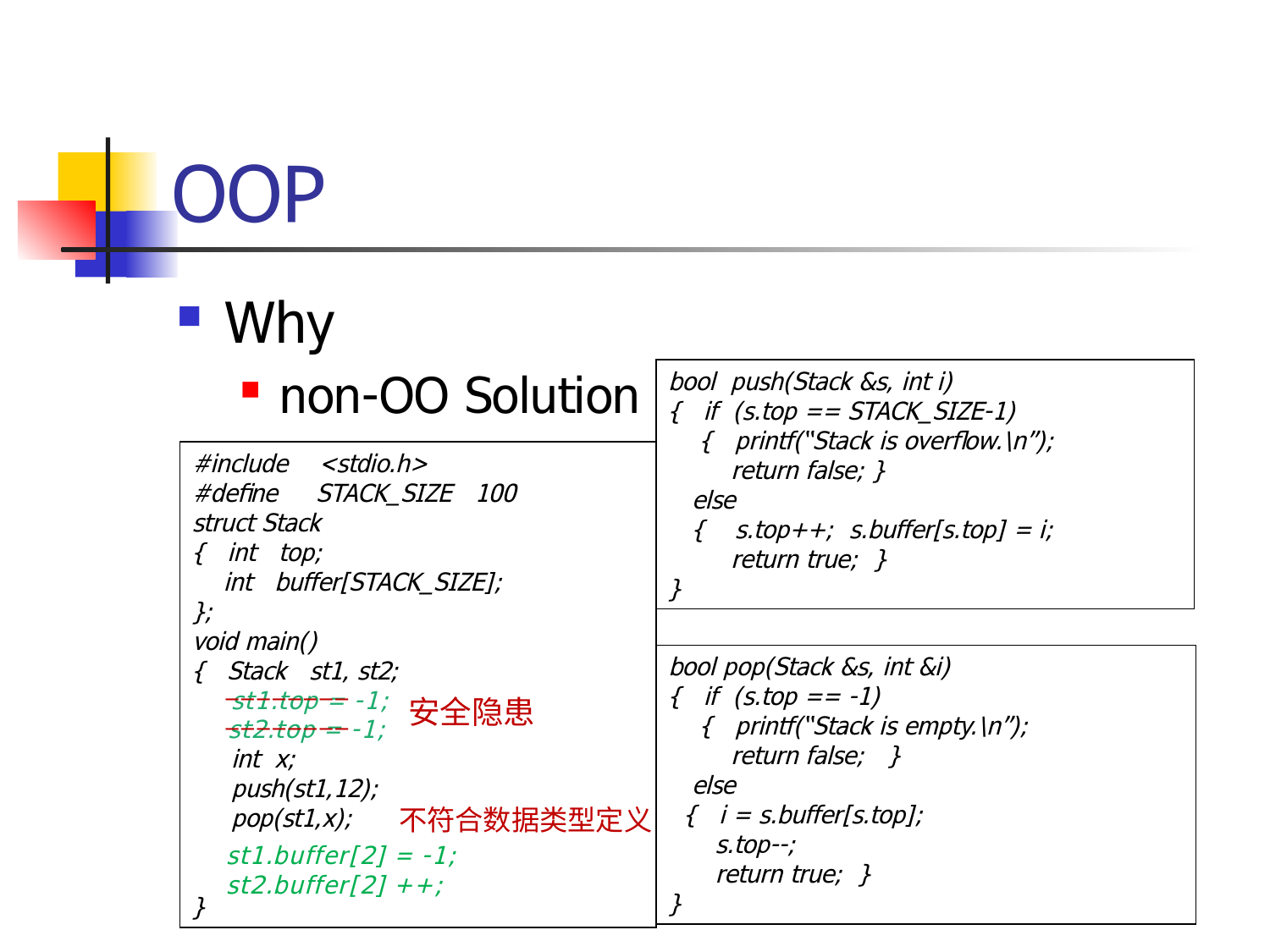

# OOP
Why
non-OO Solution
bool  push(Stack &s, int i)
{   if  (s.top == STACK_SIZE-1)
    {   printf(“Stack is overflow.\n”);
        return false; }
   else
   {    s.top++;  s.buffer[s.top] = i;
        return true;  }
}
#include    <stdio.h>
#define     STACK_SIZE   100
struct Stack
{   int   top;
    int   buffer[STACK_SIZE];
};
void main()
{   Stack   st1, st2;
     st1.top = -1;
     st2.top = -1;
     int  x;
     push(st1,12);
     pop(st1,x);

}
bool pop(Stack &s, int &i)
{   if  (s.top == -1)
    {   printf(“Stack is empty.\n”);
        return false;   }
   else
  {   i = s.buffer[s.top];
      s.top--;
      return true;  }
}
________
________
安全隐患
不符合数据类型定义
st1.buffer[2] = -1;
st2.buffer[2] ++;